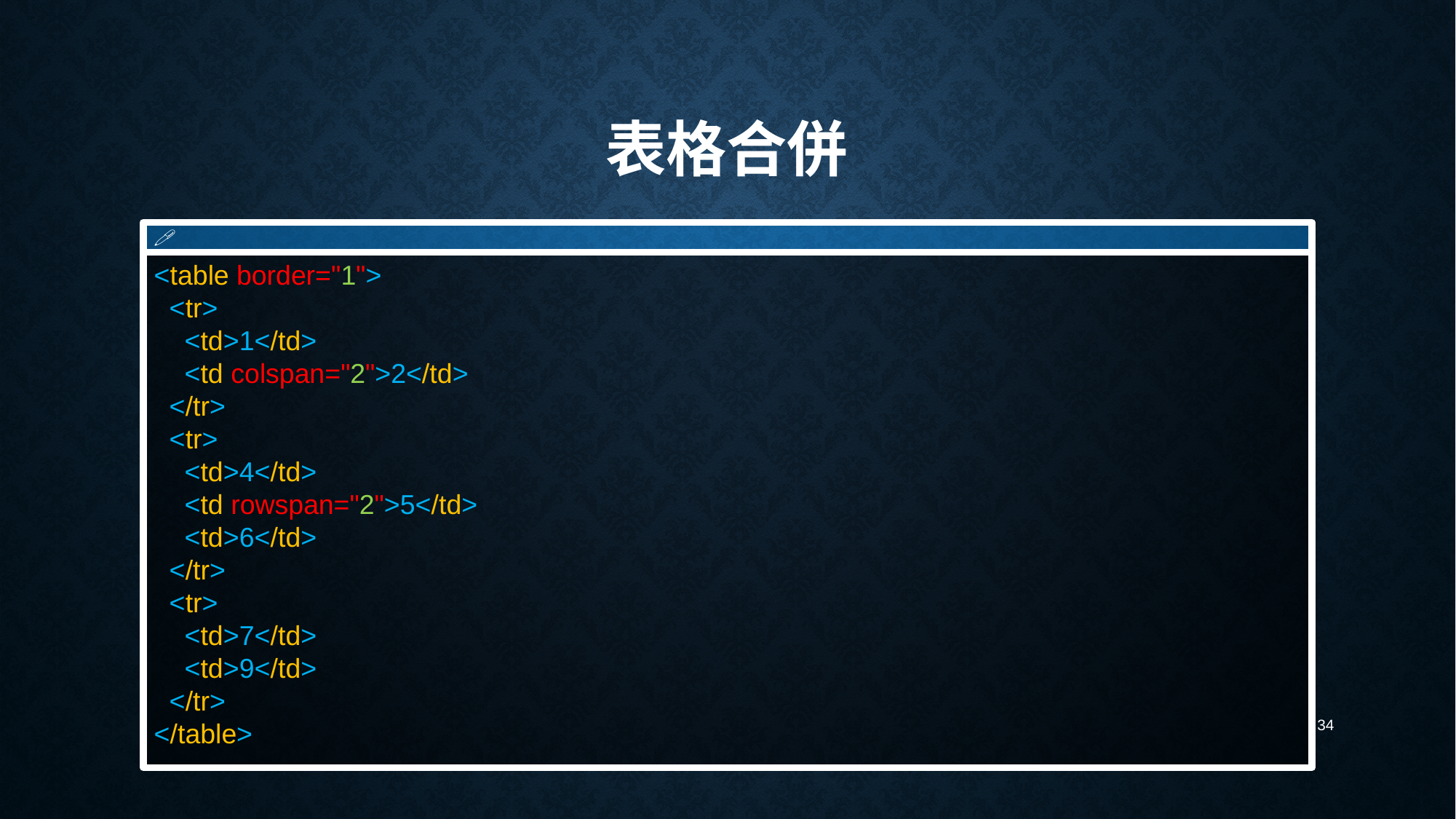

# 表格合併
🖊
<table border="1">
  <tr>
    <td>1</td>
    <td colspan="2">2</td>
  </tr>
  <tr>
    <td>4</td>
    <td rowspan="2">5</td>
    <td>6</td>
  </tr>
  <tr>
    <td>7</td>
    <td>9</td>
  </tr>
</table>
34